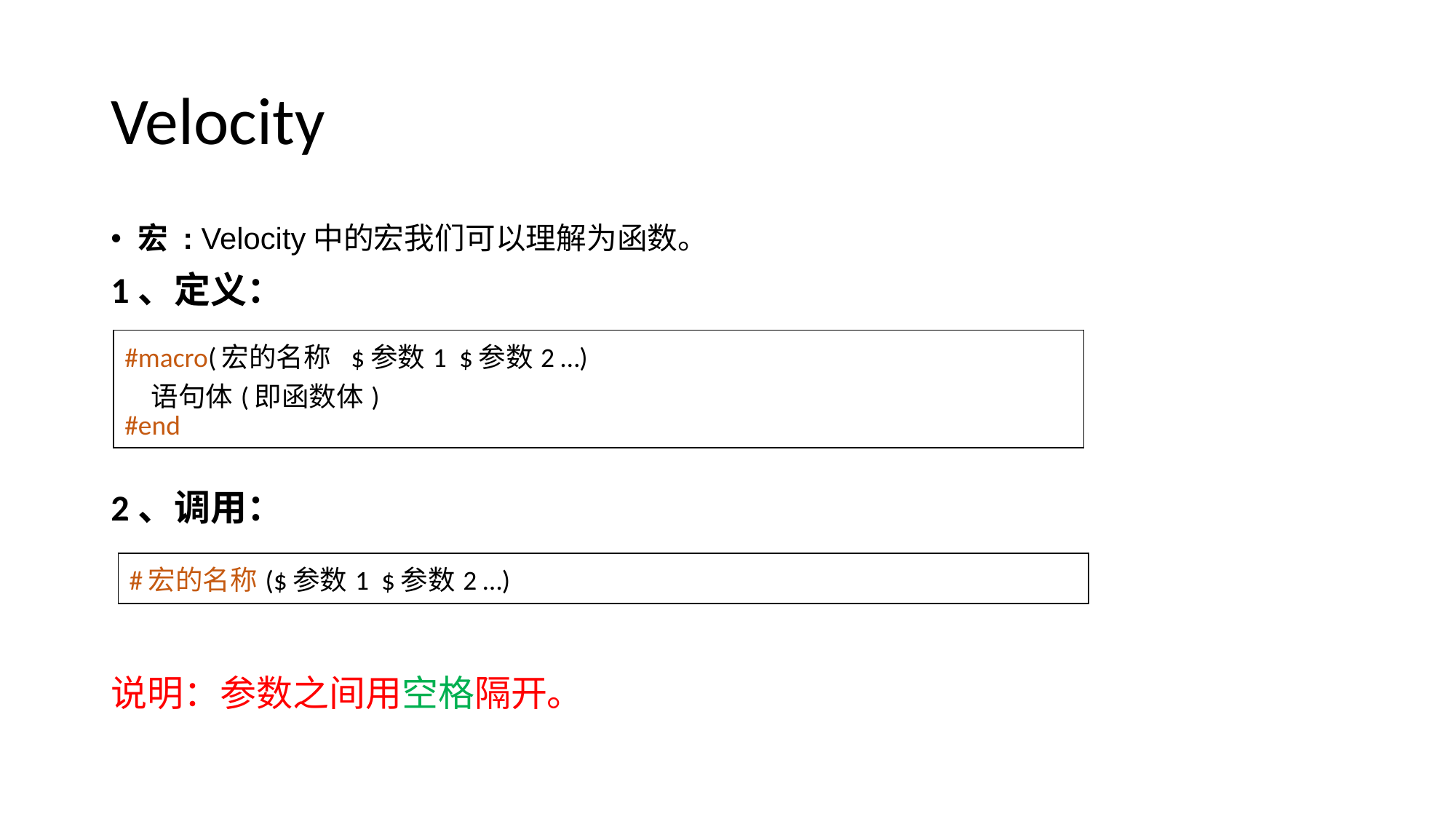

# Velocity
宏 : Velocity中的宏我们可以理解为函数。
1、定义：

2、调用：

| #macro(宏的名称  $参数1  $参数2 …)    语句体(即函数体) #end |
| --- |
| #宏的名称($参数1  $参数2 …) |
| --- |
说明：参数之间用空格隔开。